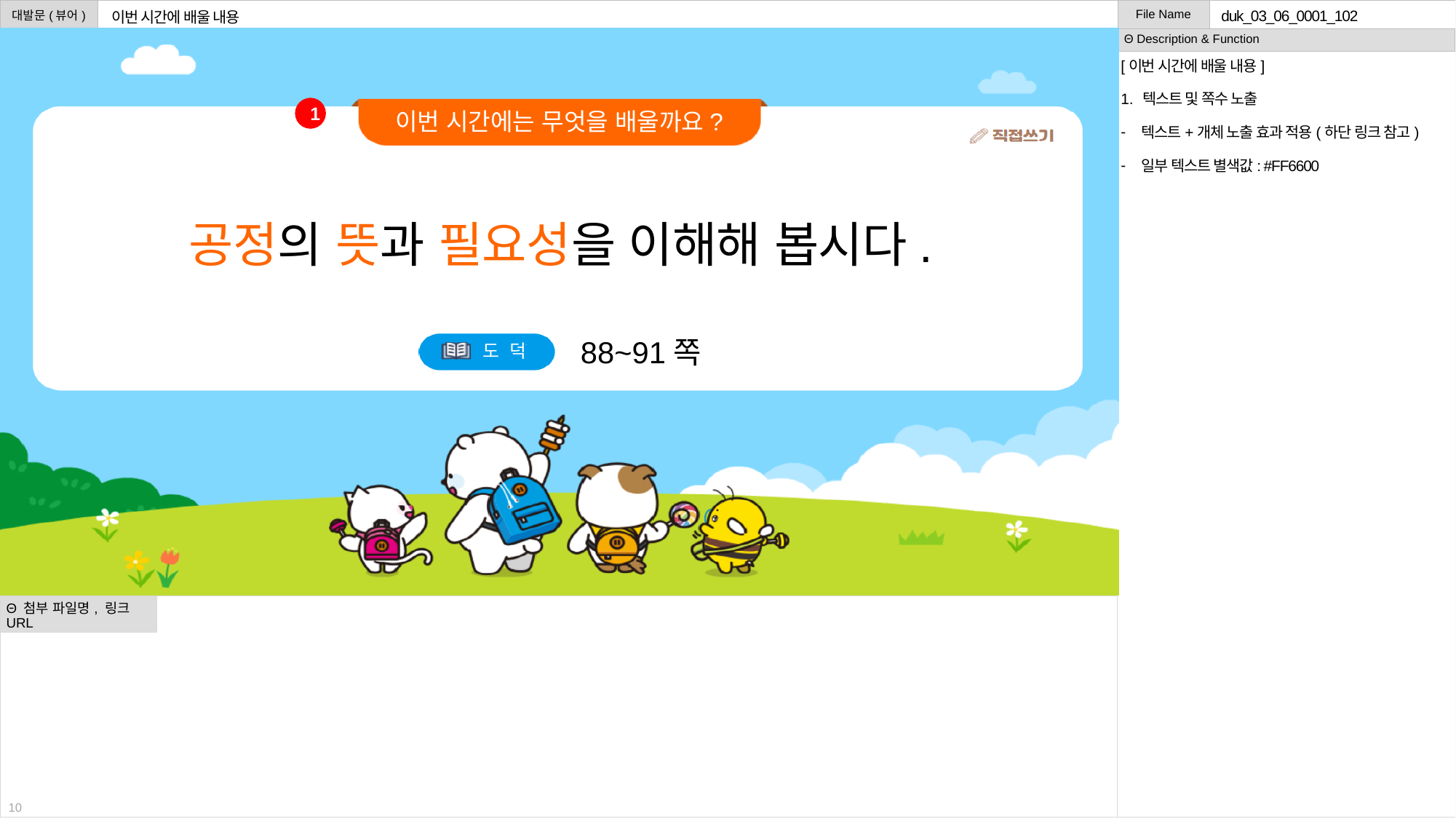

duk_03_06_0001_102
이번 시간에 배울 내용
[이번 시간에 배울 내용]
텍스트 및 쪽수 노출
텍스트+개체 노출 효과 적용(하단 링크 참고)
일부 텍스트 별색값: #FF6600

1
공정의 뜻과 필요성을 이해해 봅시다.
88~91쪽